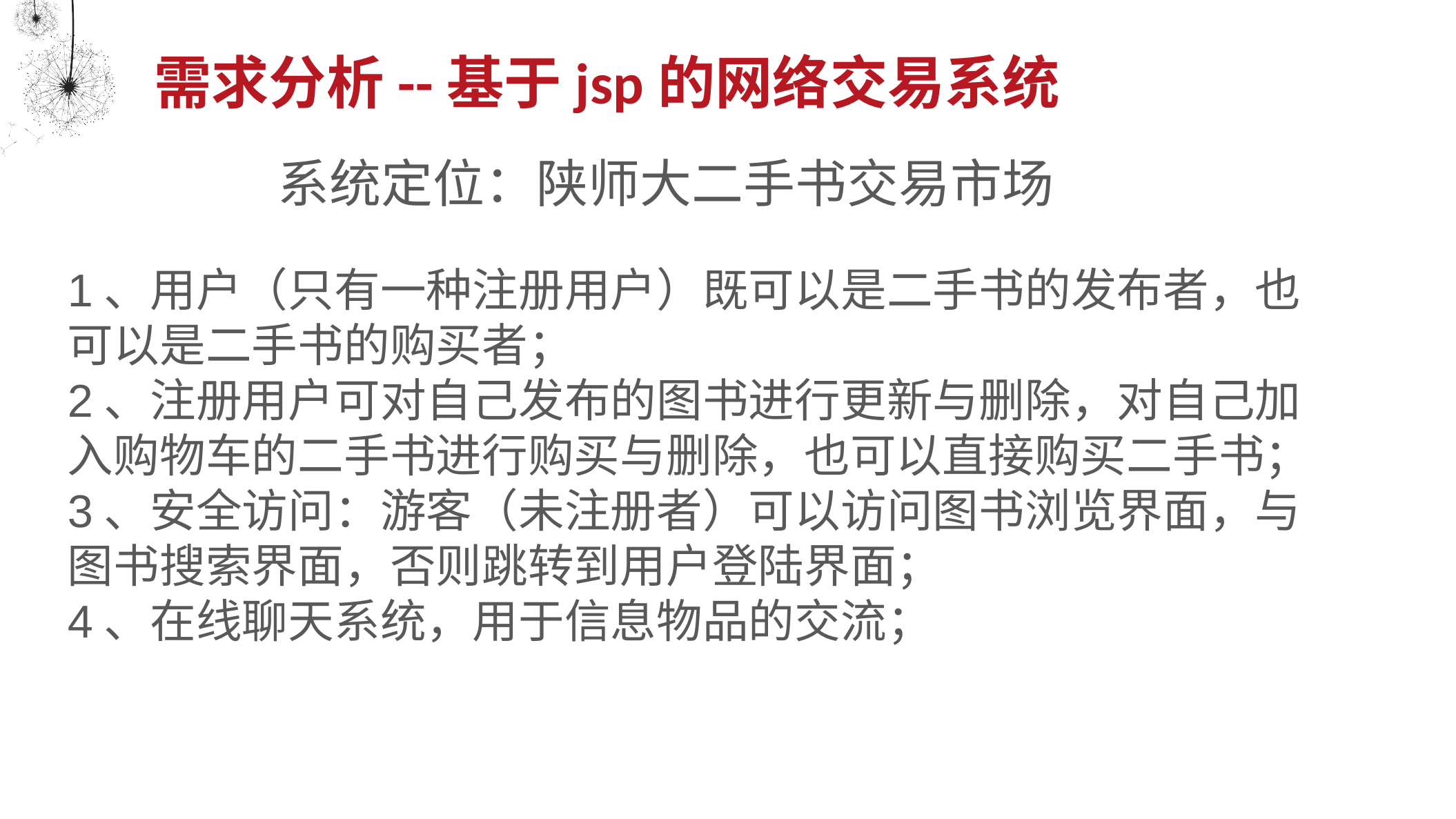

需求分析--基于jsp的网络交易系统
系统定位：陕师大二手书交易市场
1、用户（只有一种注册用户）既可以是二手书的发布者，也可以是二手书的购买者；
2、注册用户可对自己发布的图书进行更新与删除，对自己加入购物车的二手书进行购买与删除，也可以直接购买二手书；
3、安全访问：游客（未注册者）可以访问图书浏览界面，与图书搜索界面，否则跳转到用户登陆界面；
4、在线聊天系统，用于信息物品的交流；

请替换文字内容
点击添加相关标题文字，点击添加相关标题文字，点击添加相关标题文字，点击添加相关标题文字，点击添加相关标题文字，点击添加相关标题文字，点击添加相关标题文字，点击添加相关标题文字，点击添加相关标题文字，点击添加相关标题文字，点击添加相关标题文字，点击添加相关标题文字，点击添加相关标题文字，点击添加相关标题文字，点击添加相关标题文字，点击添加相关标题文字，点击添加相关标题文字，点击添加相关标题文字，点击添加相关标题文字。